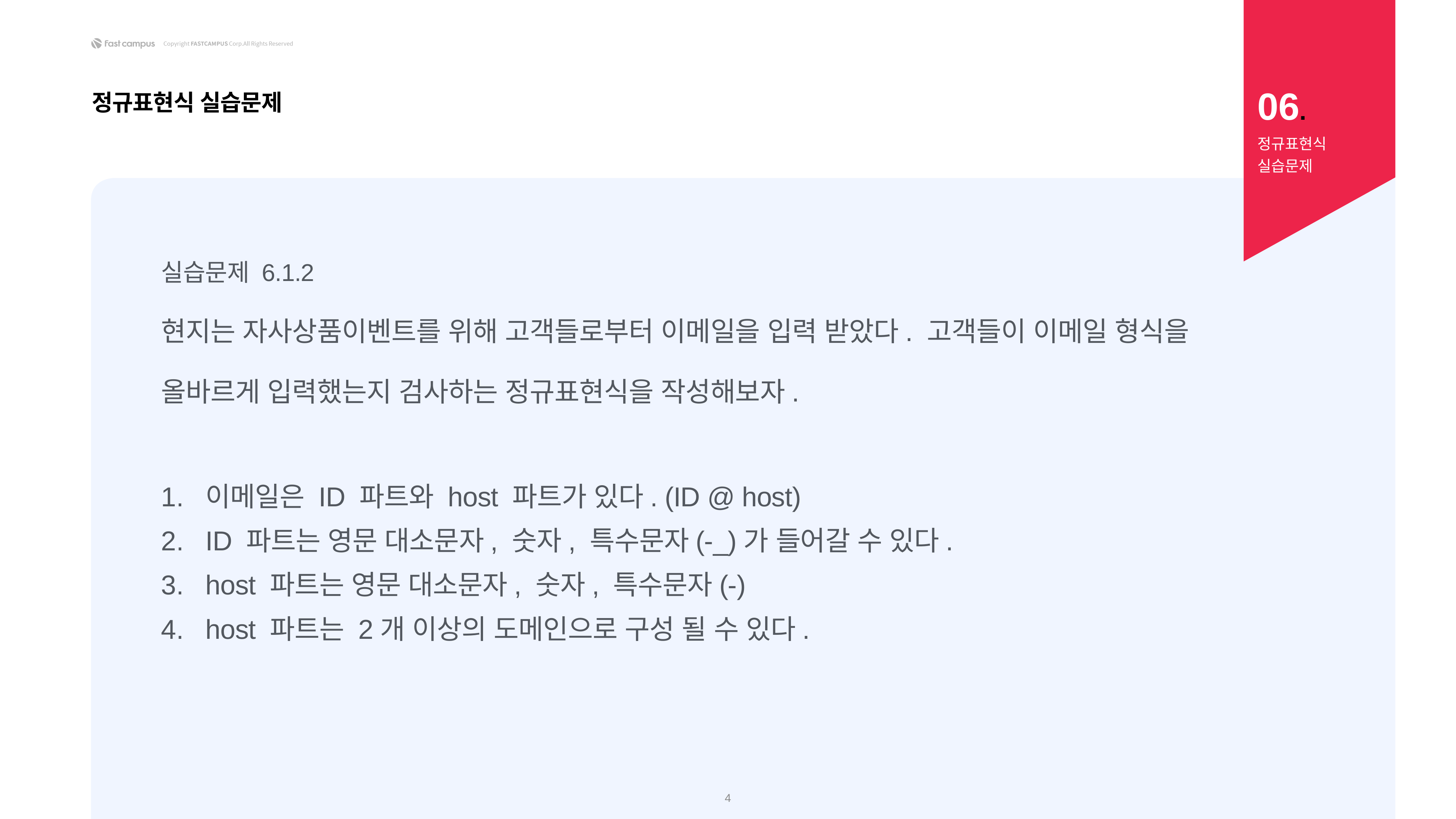

06.
정규표현식 실습문제
정규표현식
실습문제
실습문제 6.1.2
현지는 자사상품이벤트를 위해 고객들로부터 이메일을 입력 받았다. 고객들이 이메일 형식을
올바르게 입력했는지 검사하는 정규표현식을 작성해보자.

이메일은 ID 파트와 host 파트가 있다. (ID @ host)
ID 파트는 영문 대소문자, 숫자, 특수문자(-_)가 들어갈 수 있다.
host 파트는 영문 대소문자, 숫자, 특수문자(-)
host 파트는 2개 이상의 도메인으로 구성 될 수 있다.
4